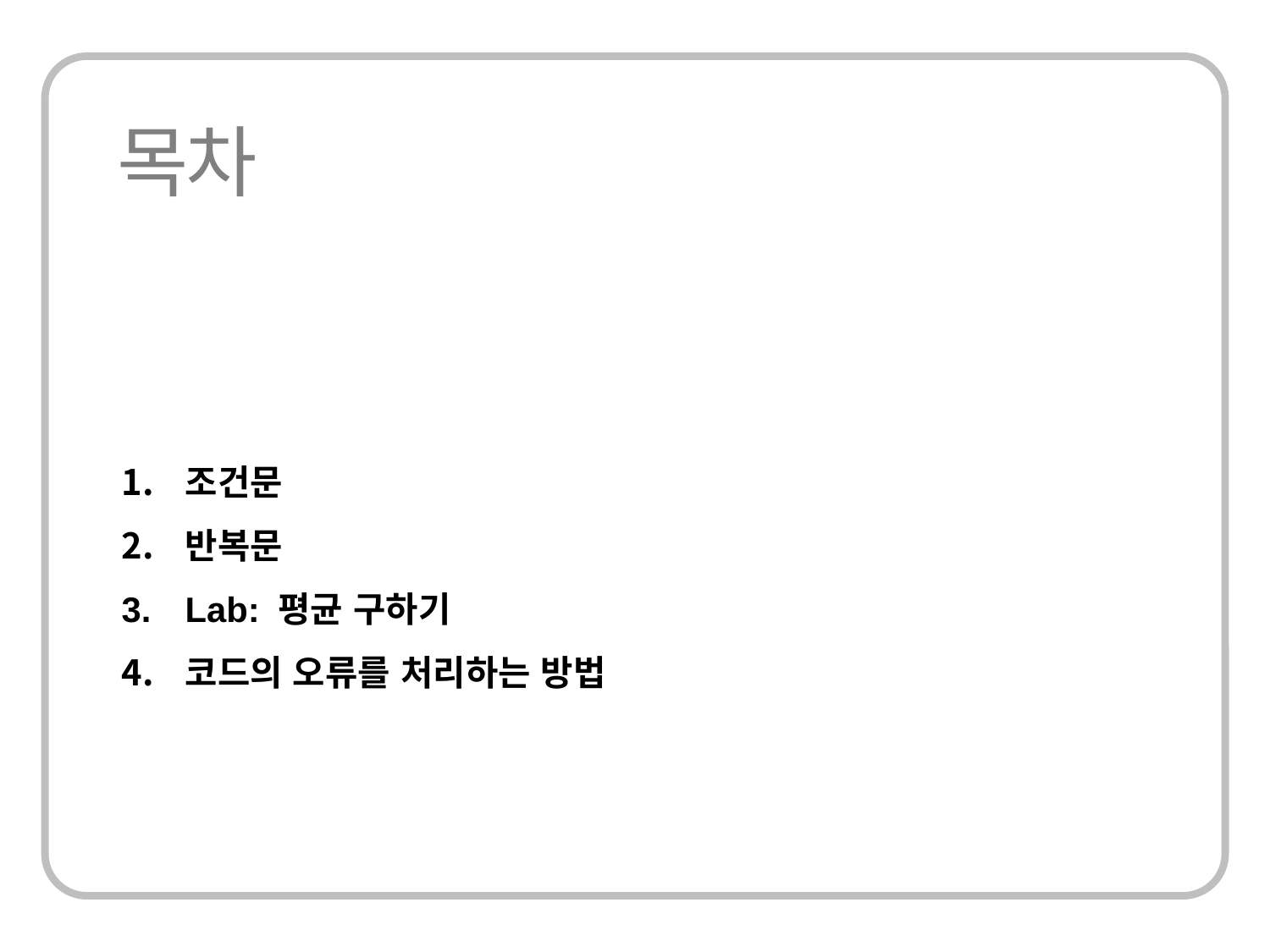

조건문
반복문
Lab: 평균 구하기
코드의 오류를 처리하는 방법